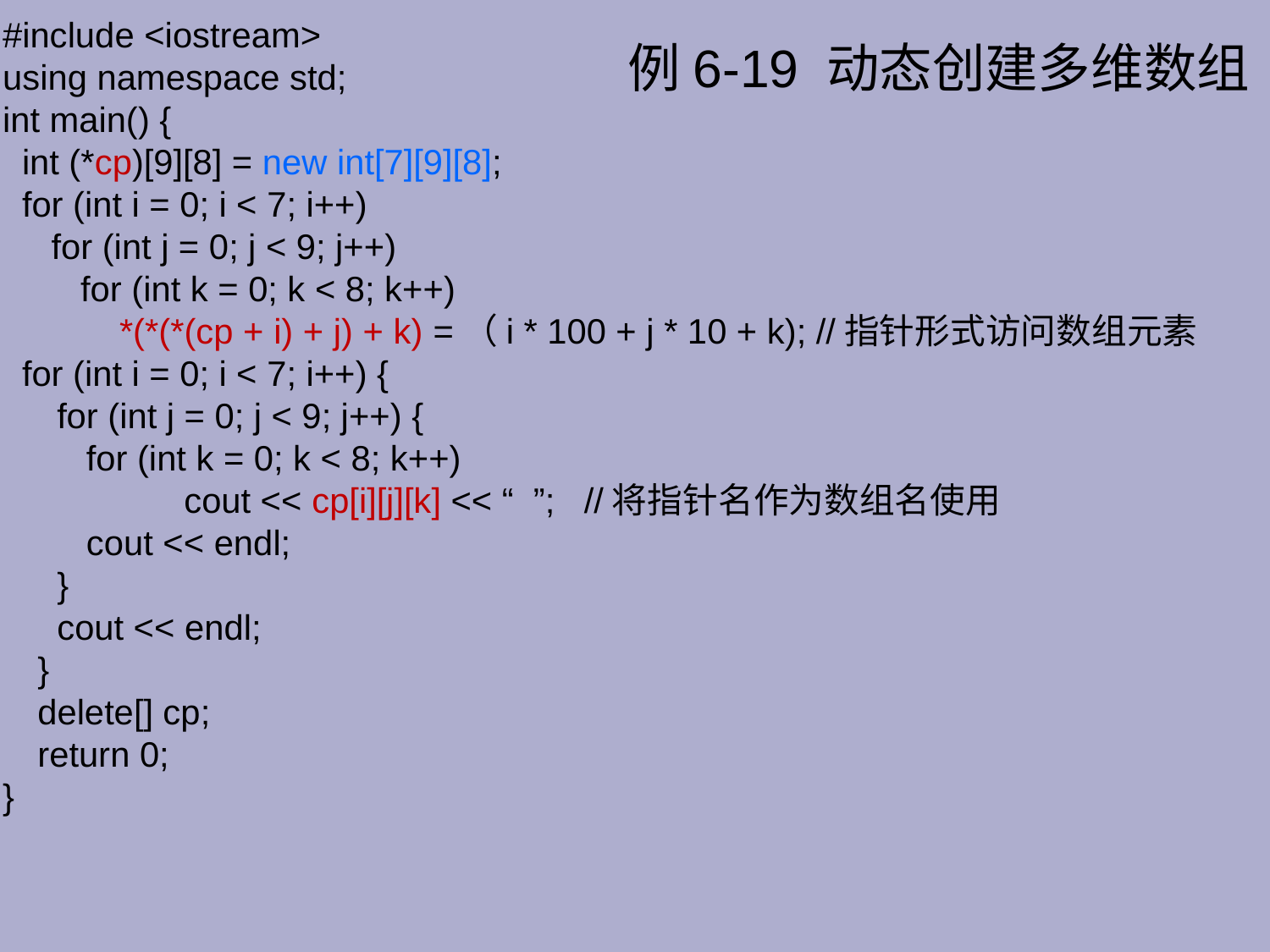

#include <iostream>
using namespace std;
int main() {
  int (*cp)[9][8] = new int[7][9][8];
  for (int i = 0; i < 7; i++)
     for (int j = 0; j < 9; j++)
        for (int k = 0; k < 8; k++)
            *(*(*(cp + i) + j) + k) =（i * 100 + j * 10 + k); //指针形式访问数组元素
  for (int i = 0; i < 7; i++) {
	  for (int j = 0; j < 9; j++) {
	     for (int k = 0; k < 8; k++)
		  cout << cp[i][j][k] << “  ”;   //将指针名作为数组名使用
	     cout << endl;
	  }
	  cout << endl;
	}
	delete[] cp;
	return 0;
}
# 例6-19 动态创建多维数组